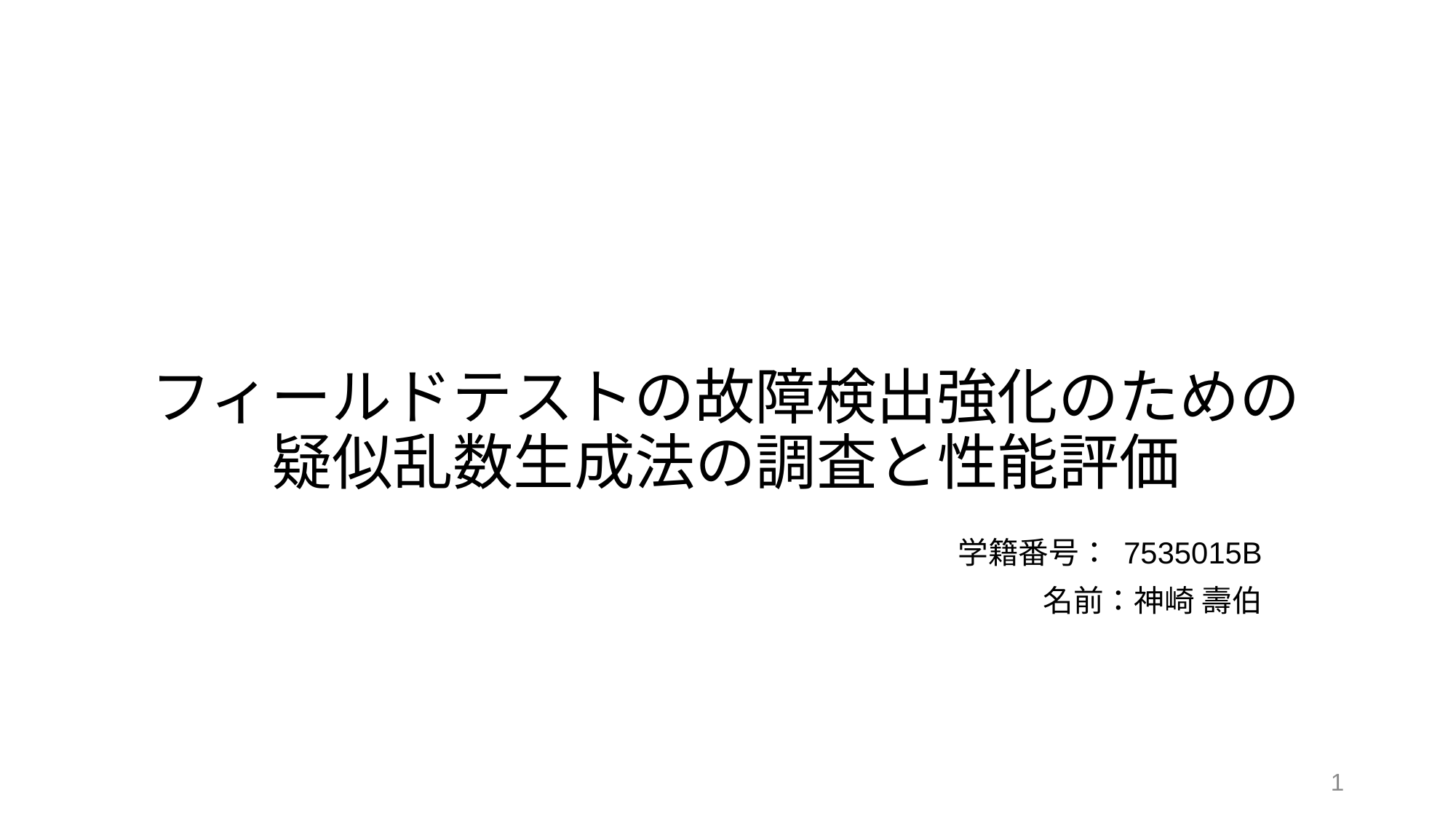

# フィールドテストの故障検出強化のための 疑似乱数生成法の調査と性能評価
学籍番号： 7535015B
名前：神崎 壽伯
1